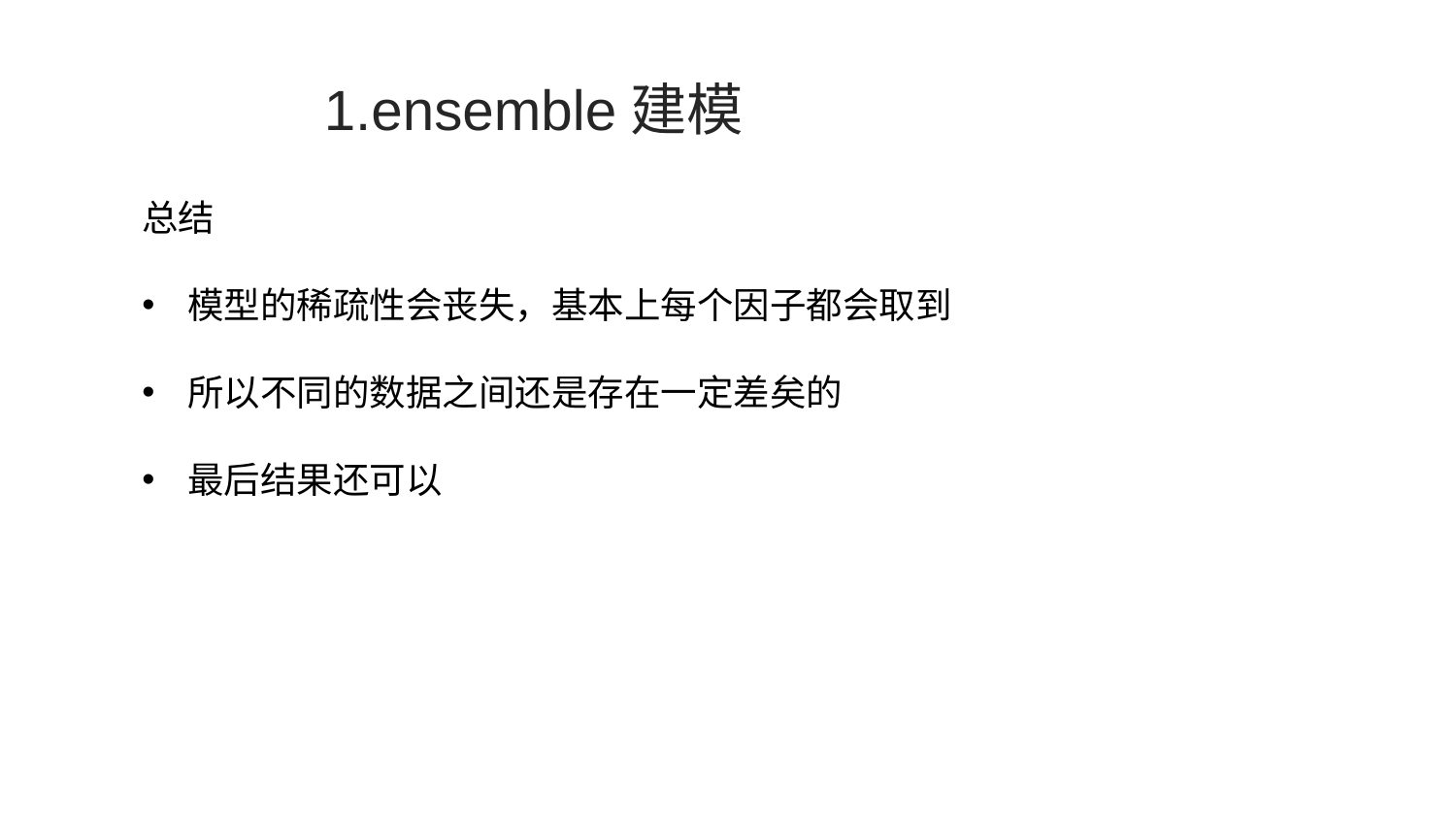

# 1.ensemble建模

总结

模型的稀疏性会丧失，基本上每个因子都会取到

所以不同的数据之间还是存在一定差矣的

最后结果还可以